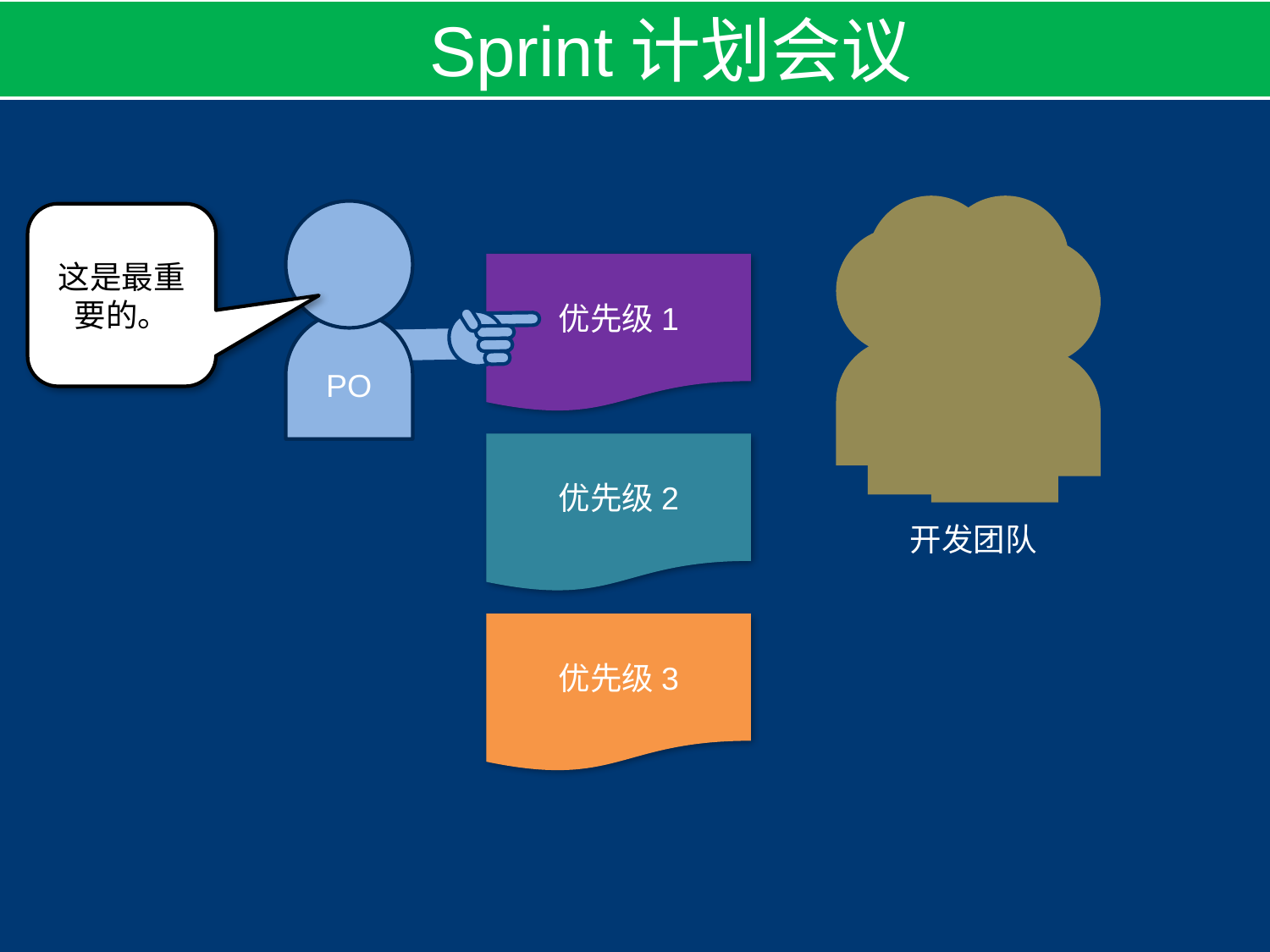

Sprint计划会议

开发团队

PO
这是最重要的。
优先级1

优先级2
优先级3